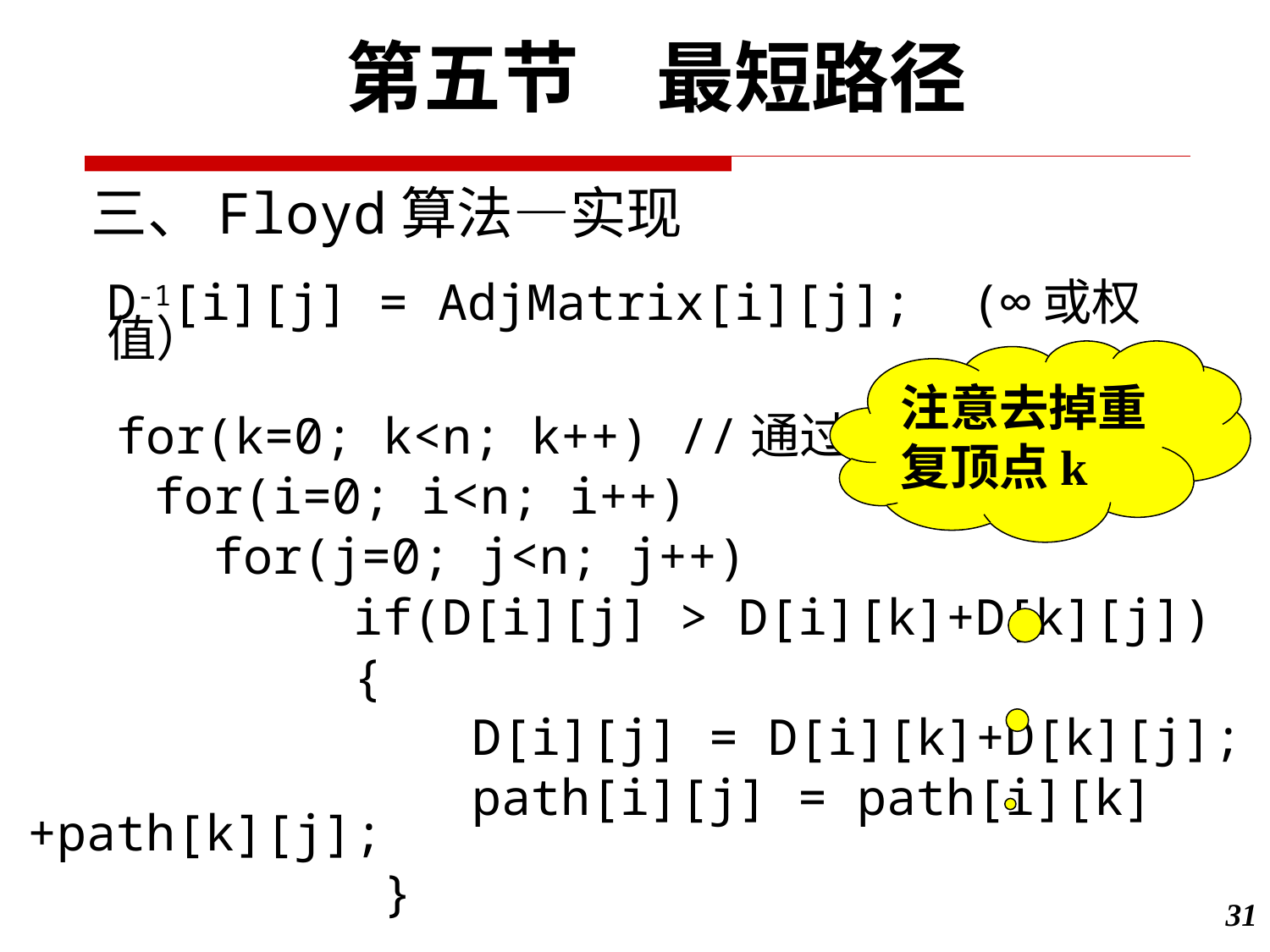

第五节　最短路径
# 三、Floyd算法—实现
D-1[i][j] = AdjMatrix[i][j];  (∞或权值）
注意去掉重复顶点k
   for(k=0; k<n; k++) //通过k点
	for(i=0; i<n; i++)
	  for(j=0; j<n; j++)
           if(D[i][j] > D[i][k]+D[k][j])
           {
               D[i][j] = D[i][k]+D[k][j];
               path[i][j] = path[i][k]+path[k][j];
            }
31